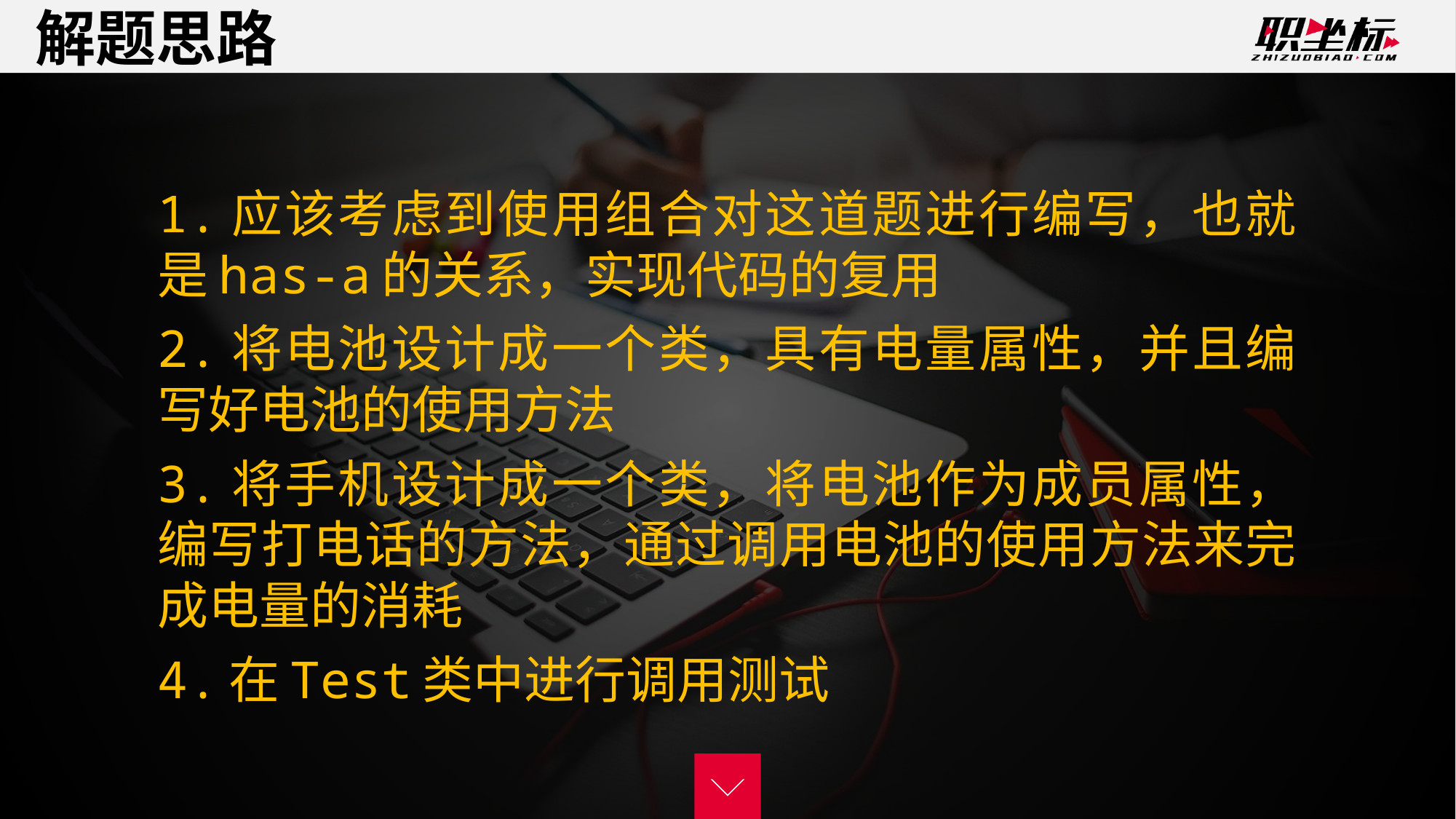

解题思路

1.应该考虑到使用组合对这道题进行编写，也就是has-a的关系，实现代码的复用
2.将电池设计成一个类，具有电量属性，并且编写好电池的使用方法
3.将手机设计成一个类，将电池作为成员属性，编写打电话的方法，通过调用电池的使用方法来完成电量的消耗
4.在Test类中进行调用测试